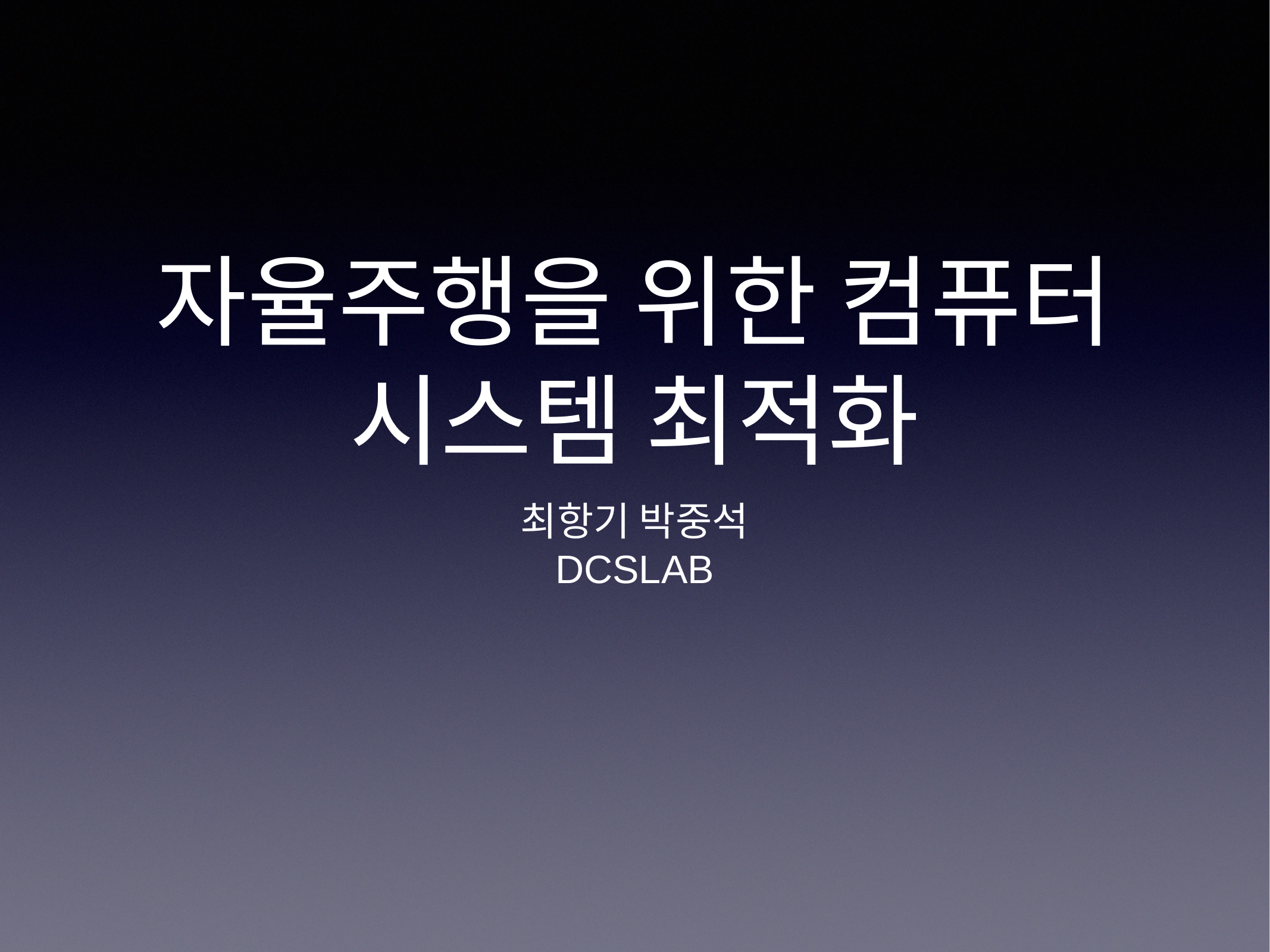

# 자율주행을 위한 컴퓨터 시스템 최적화
최항기 박중석
DCSLAB